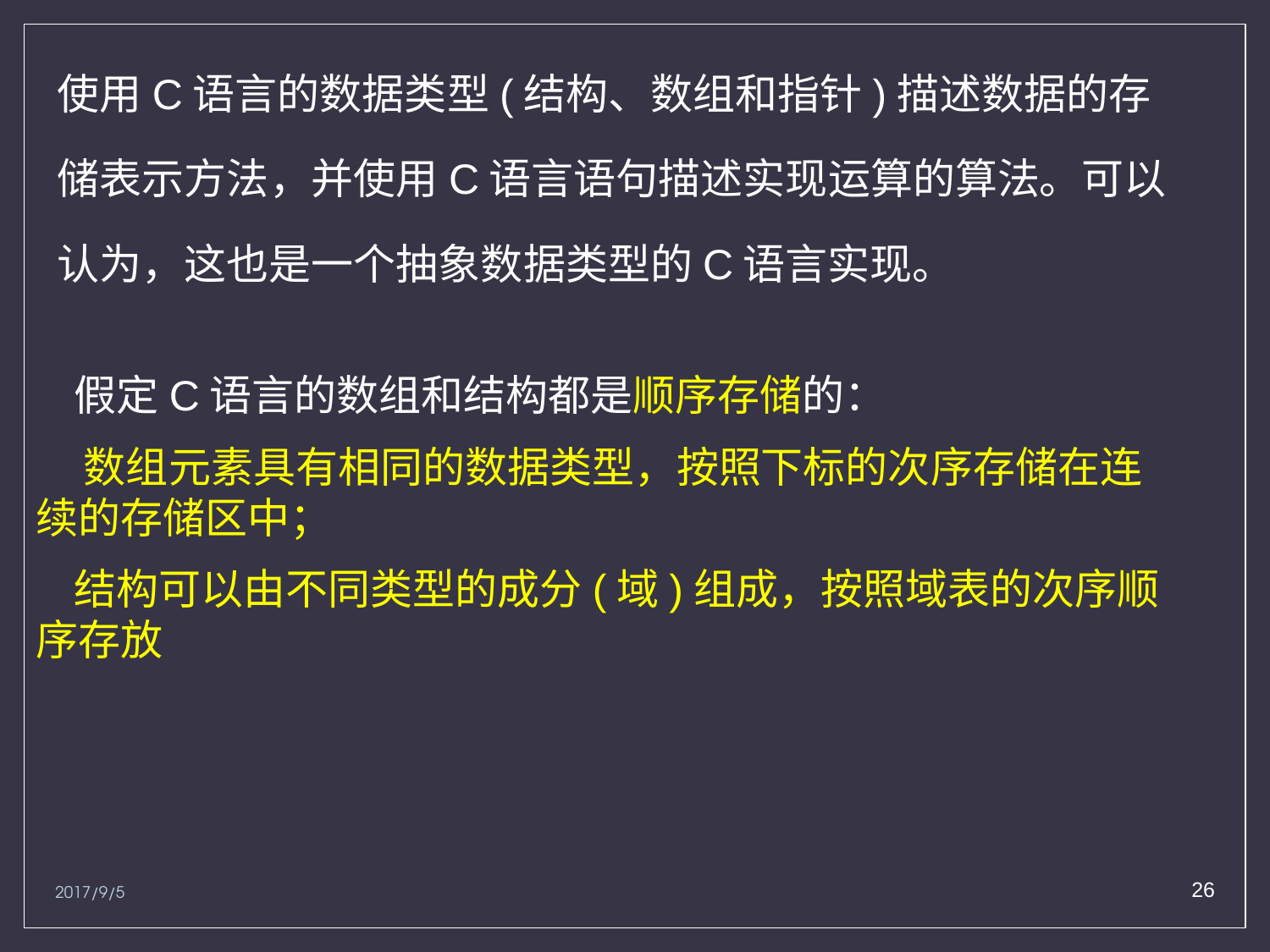

使用C语言的数据类型(结构、数组和指针)描述数据的存储表示方法，并使用C语言语句描述实现运算的算法。可以认为，这也是一个抽象数据类型的C语言实现。
   假定C语言的数组和结构都是顺序存储的：
    数组元素具有相同的数据类型，按照下标的次序存储在连续的存储区中；
   结构可以由不同类型的成分(域)组成，按照域表的次序顺序存放
2017/9/5
26